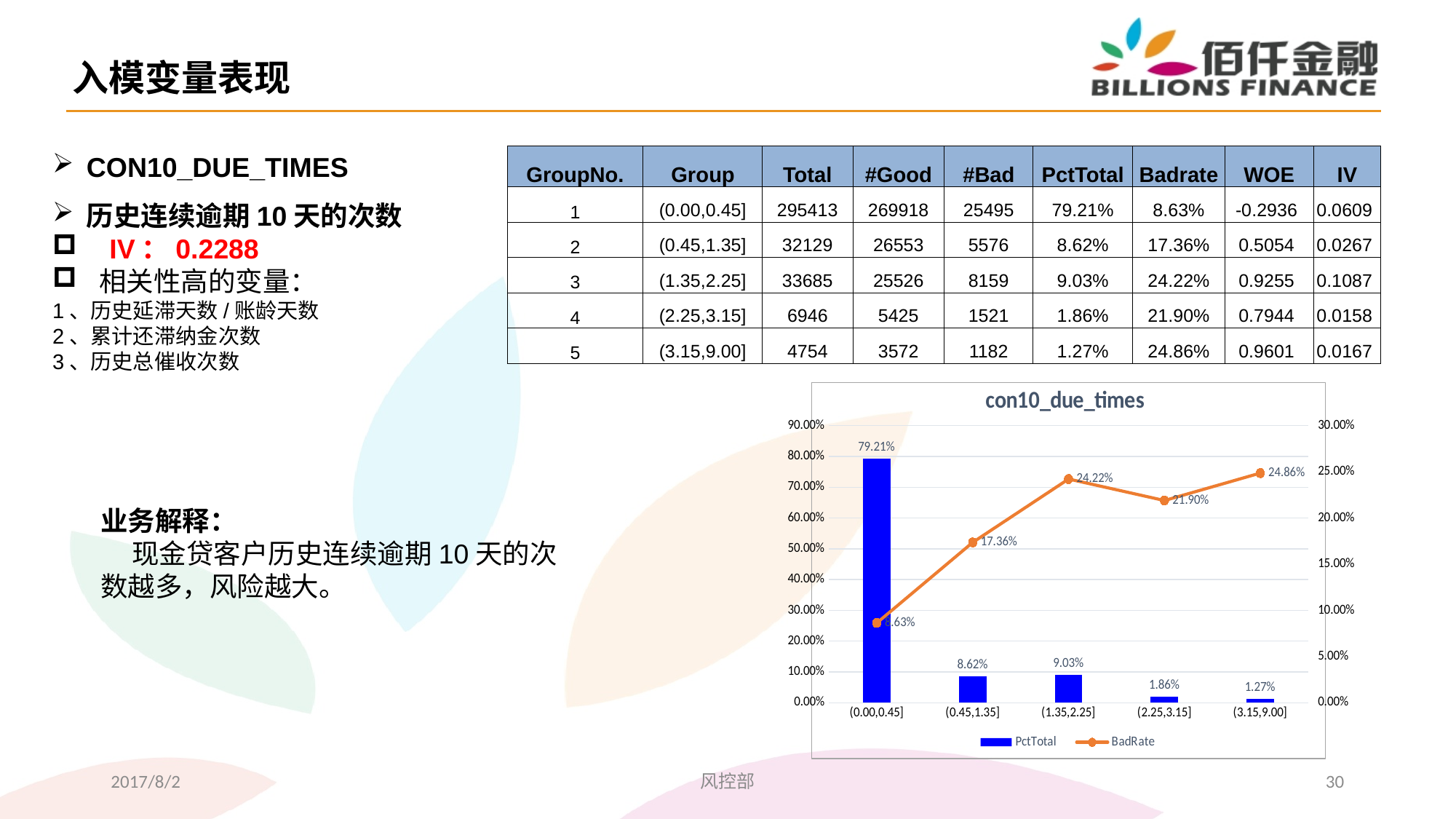

入模变量表现
CON10_DUE_TIMES
历史连续逾期10天的次数
   IV：0.2288
 相关性高的变量：
1、历史延滞天数/账龄天数
2、累计还滞纳金次数
3、历史总催收次数
| GroupNo. | Group | Total | #Good | #Bad | PctTotal | Badrate | WOE | IV |
| --- | --- | --- | --- | --- | --- | --- | --- | --- |
| 1 | (0.00,0.45] | 295413 | 269918 | 25495 | 79.21% | 8.63% | -0.2936 | 0.0609 |
| 2 | (0.45,1.35] | 32129 | 26553 | 5576 | 8.62% | 17.36% | 0.5054 | 0.0267 |
| 3 | (1.35,2.25] | 33685 | 25526 | 8159 | 9.03% | 24.22% | 0.9255 | 0.1087 |
| 4 | (2.25,3.15] | 6946 | 5425 | 1521 | 1.86% | 21.90% | 0.7944 | 0.0158 |
| 5 | (3.15,9.00] | 4754 | 3572 | 1182 | 1.27% | 24.86% | 0.9601 | 0.0167 |

### Chart: con10_due_times

| Category | PctTotal | BadRate |
|---|---|---|
| (0.00,0.45] | 0.7921469885527195 | 0.08630290474691364 |
| (0.45,1.35] | 0.08615359038095928 | 0.17355037505057735 |
| (1.35,2.25] | 0.09032598873237926 | 0.24221463559447826 |
| (2.25,3.15] | 0.018625629144577893 | 0.21897494961128708 |
| (3.15,9.00] | 0.012747803189364137 | 0.2486327303323517 |
业务解释：
    现金贷客户历史连续逾期10天的次数越多，风险越大。
2017/8/2
风控部
30